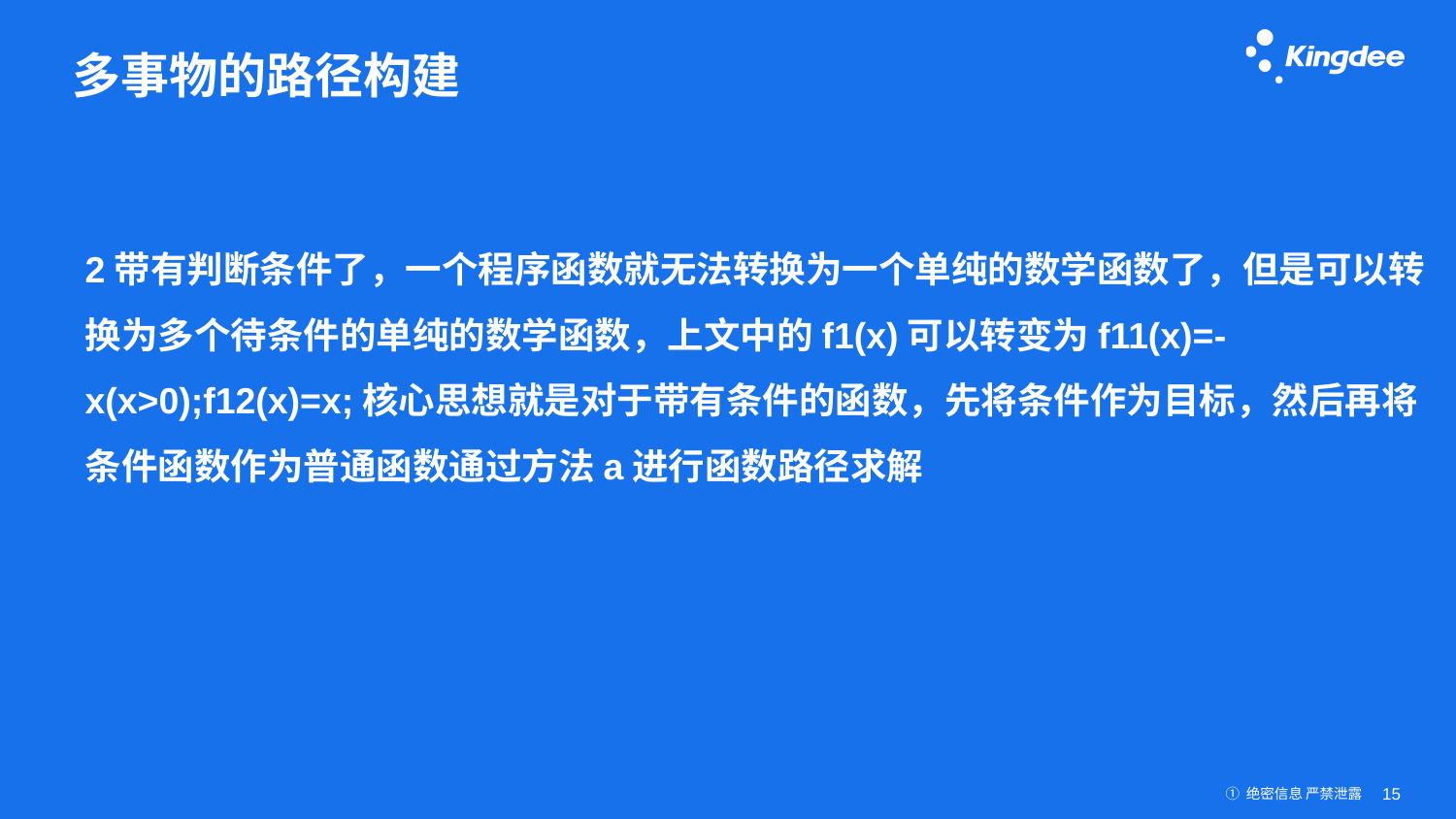

# 多事物的路径构建
2带有判断条件了，一个程序函数就无法转换为一个单纯的数学函数了，但是可以转换为多个待条件的单纯的数学函数，上文中的f1(x)可以转变为f11(x)=-x(x>0);f12(x)=x;核心思想就是对于带有条件的函数，先将条件作为目标，然后再将条件函数作为普通函数通过方法a进行函数路径求解